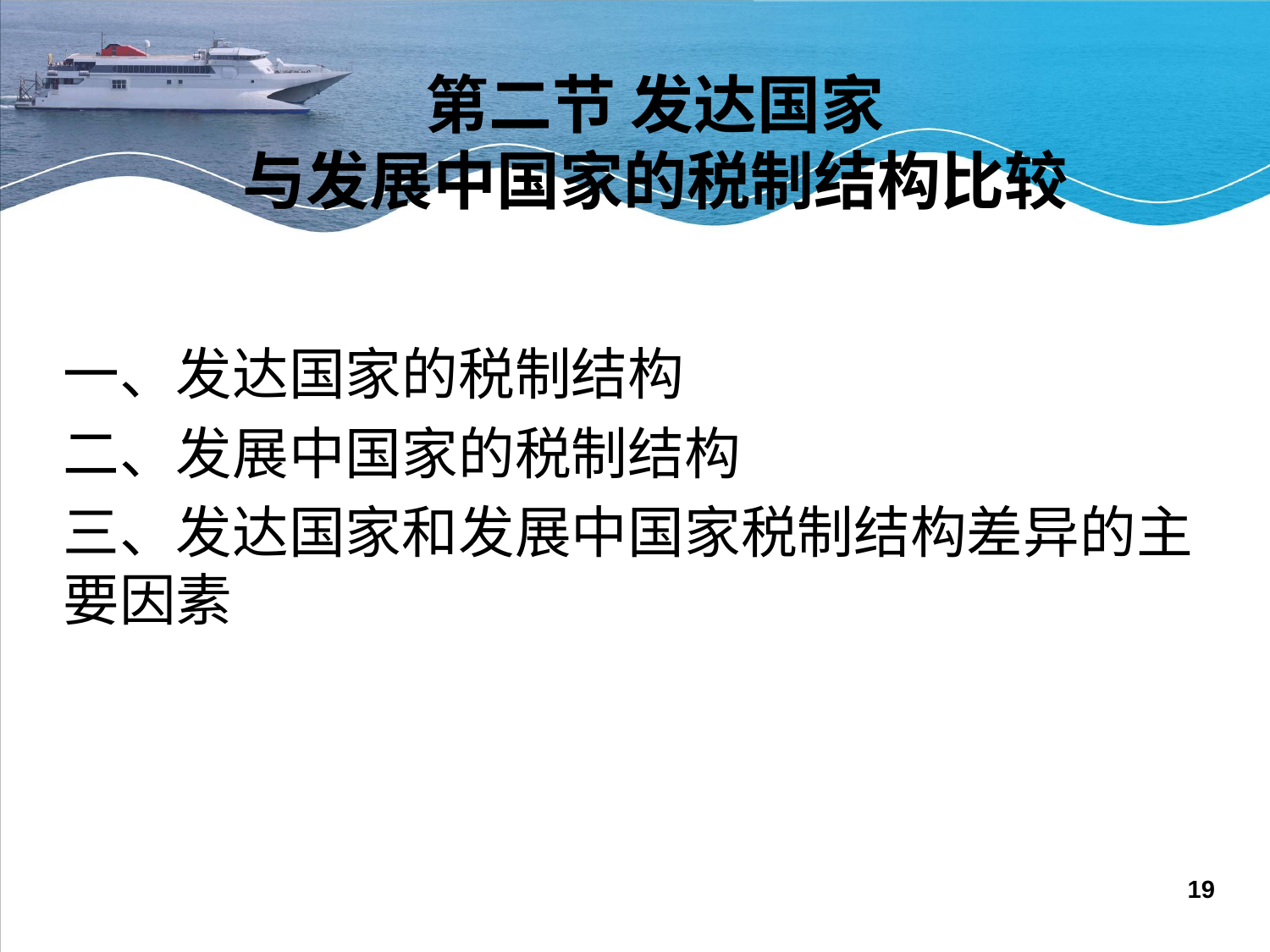

第二节 发达国家
与发展中国家的税制结构比较
一、发达国家的税制结构
二、发展中国家的税制结构
三、发达国家和发展中国家税制结构差异的主要因素
19